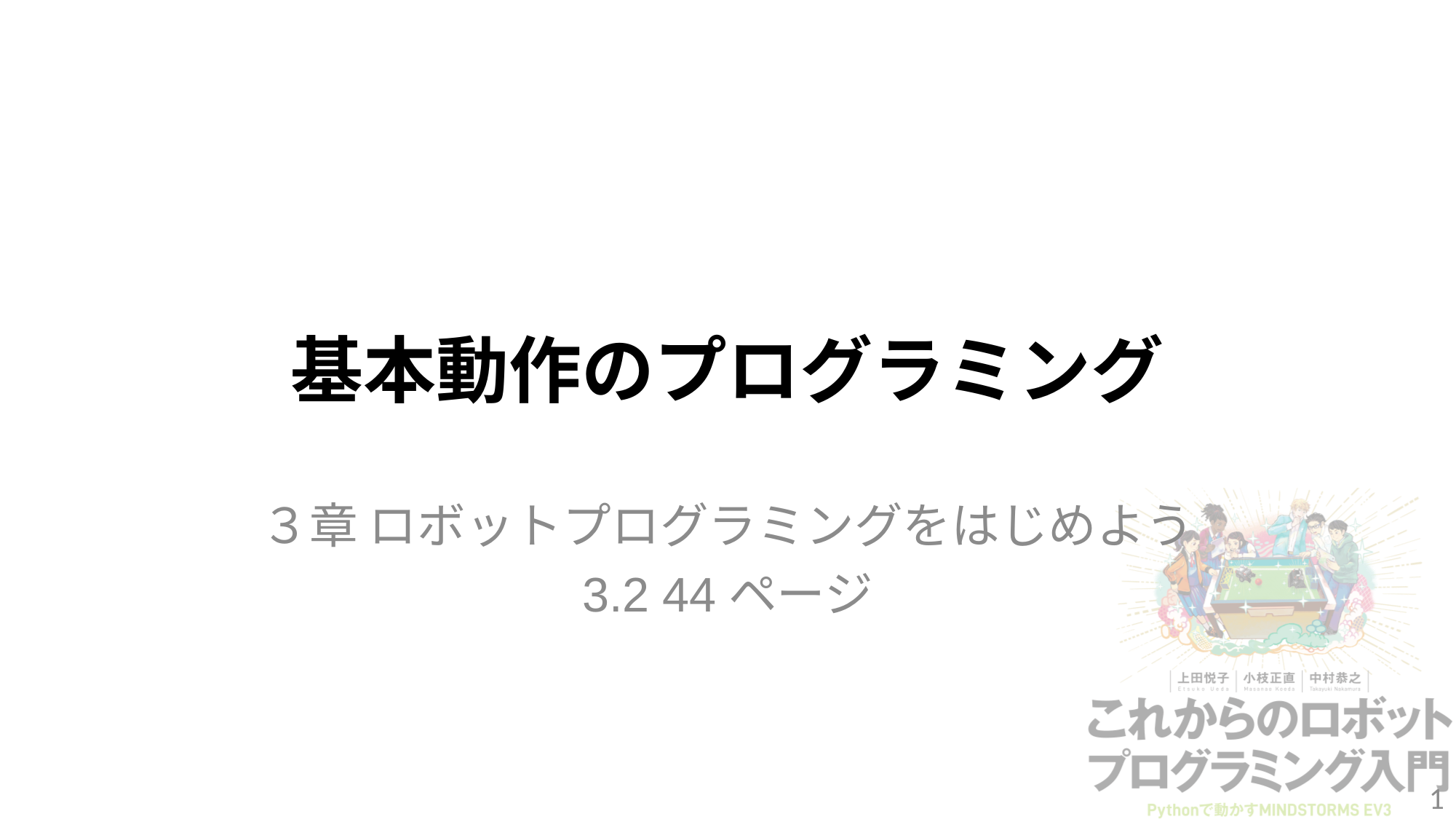

# 基本動作のプログラミング
３章 ロボットプログラミングをはじめよう
3.2 44ページ
1